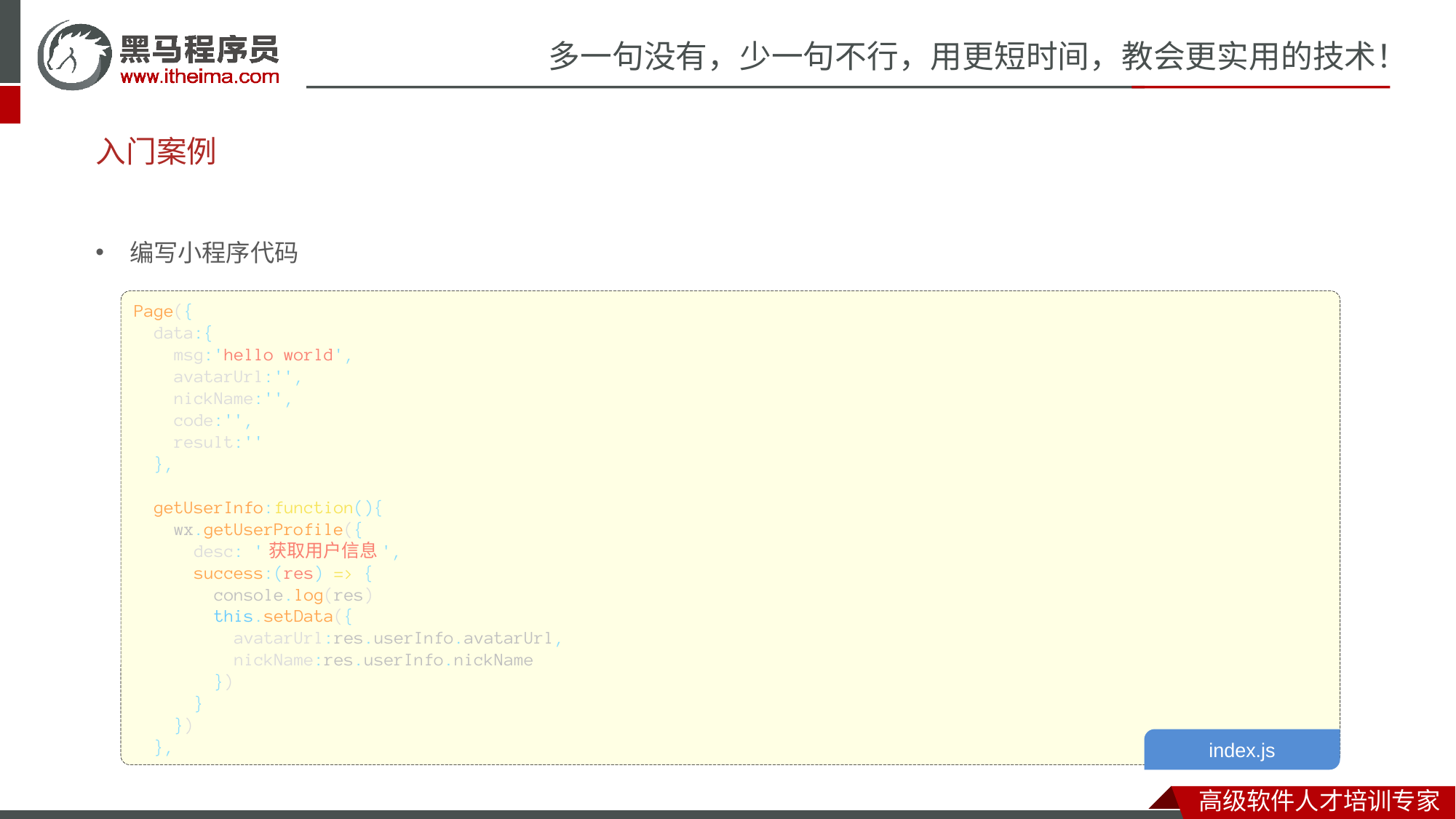

# 入门案例
编写小程序代码
Page({
  data:{
    msg:'hello world',
    avatarUrl:'',
    nickName:'',
    code:'',
    result:''
  },
  getUserInfo:function(){
    wx.getUserProfile({
      desc: '获取用户信息',
      success:(res) => {
        console.log(res)
        this.setData({
          avatarUrl:res.userInfo.avatarUrl,
          nickName:res.userInfo.nickName
        })
      }
    })
  },
index.js